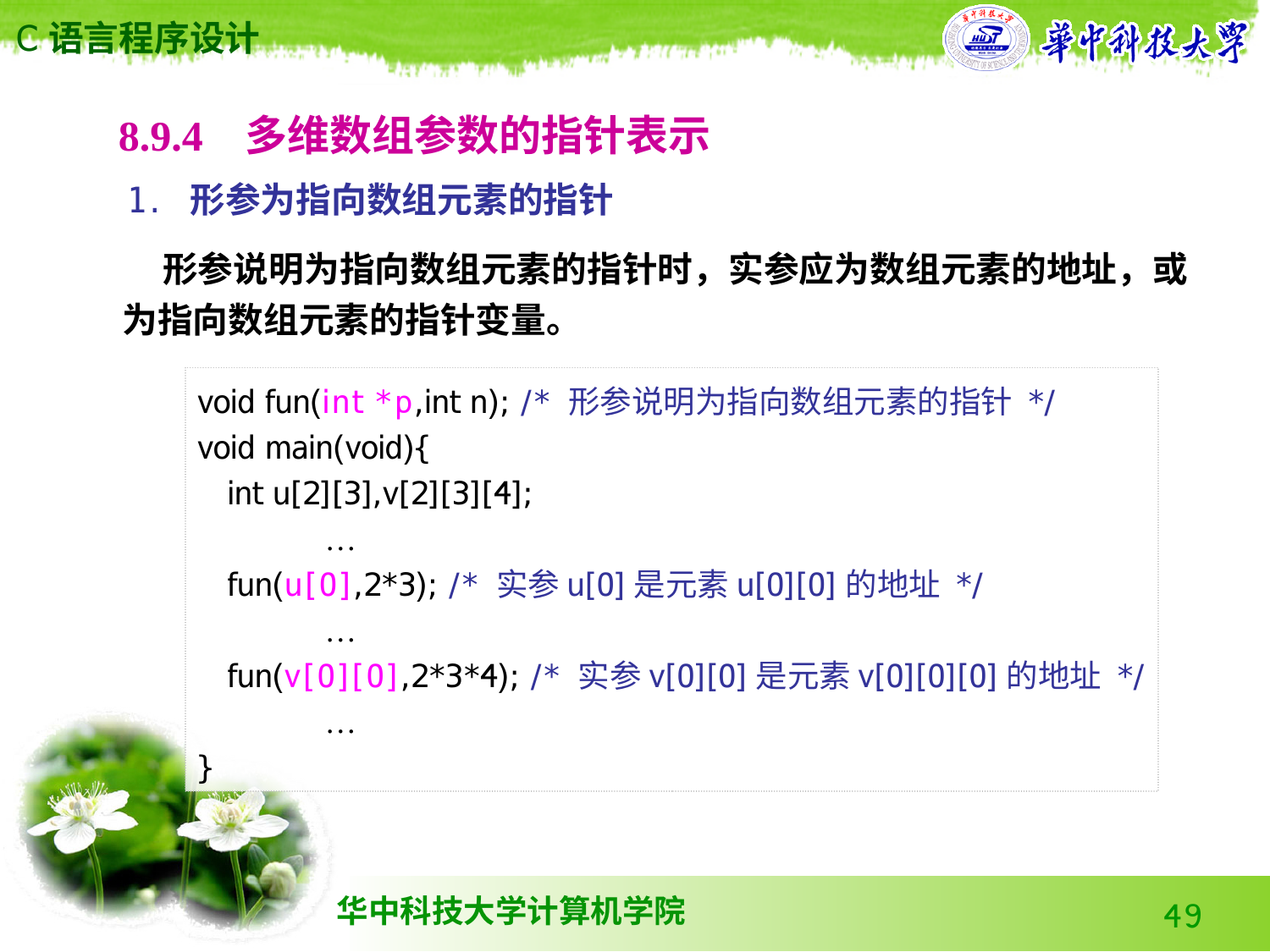

8.9.4   多维数组参数的指针表示
1.  形参为指向数组元素的指针
    形参说明为指向数组元素的指针时，实参应为数组元素的地址，或为指向数组元素的指针变量。
void fun(int *p,int n); /* 形参说明为指向数组元素的指针 */
void main(void){
   int u[2][3],v[2][3][4];
	…
   fun(u[0],2*3); /* 实参u[0]是元素u[0][0]的地址 */
	…
   fun(v[0][0],2*3*4); /* 实参v[0][0]是元素v[0][0][0]的地址 */
	…
}
49